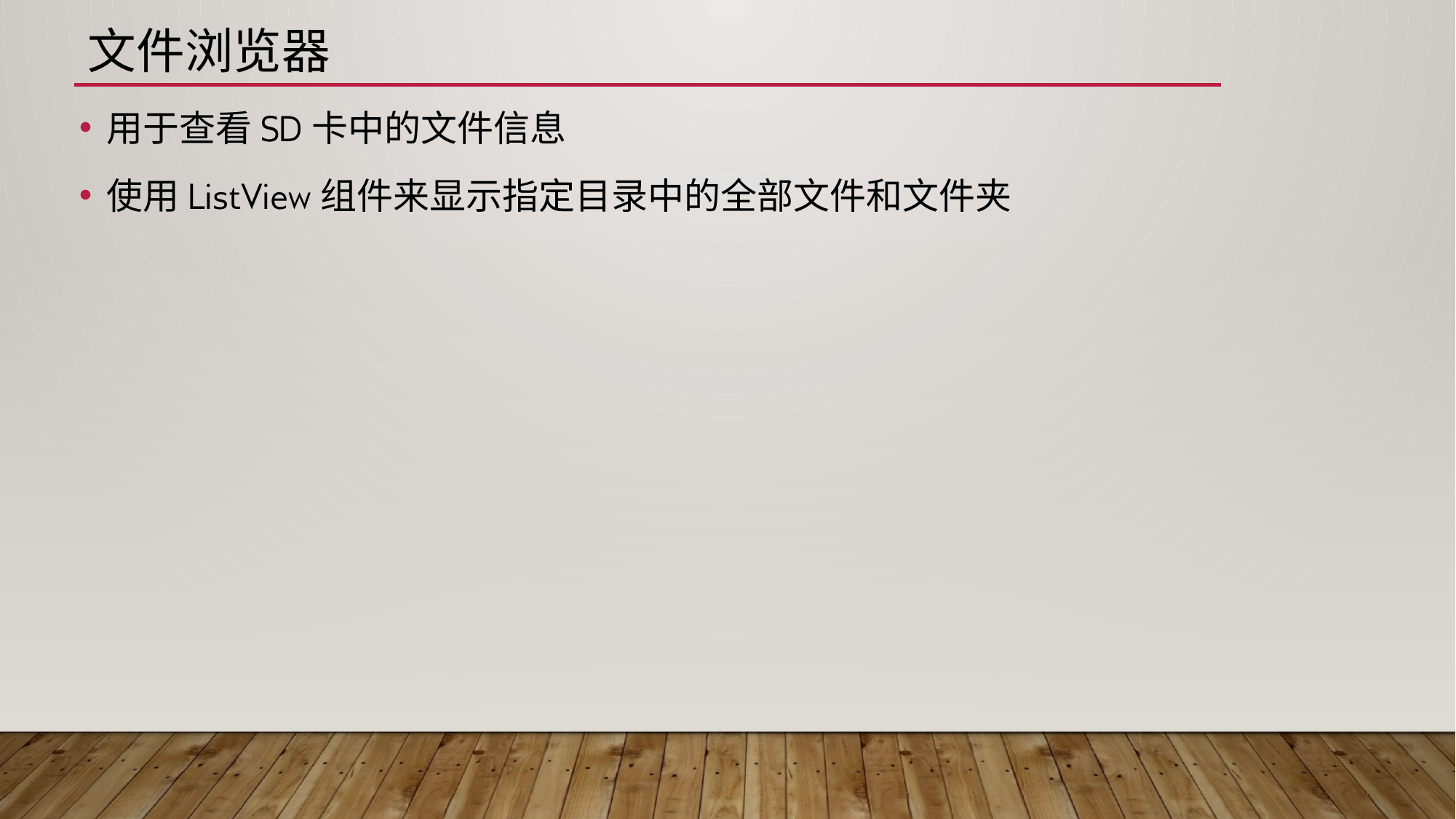

# 文件浏览器
用于查看SD卡中的文件信息
使用ListView组件来显示指定目录中的全部文件和文件夹